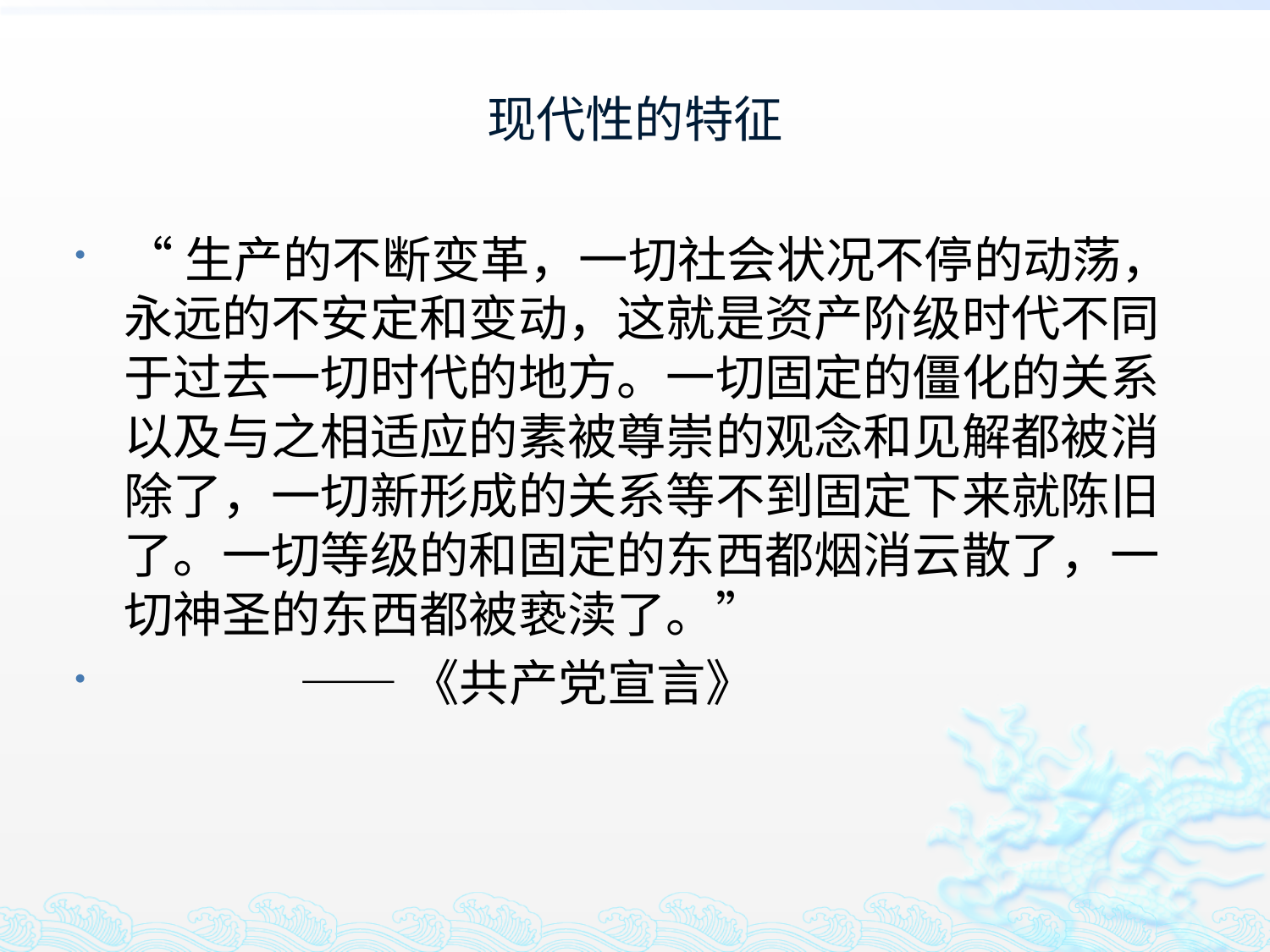

# 现代性的特征
“生产的不断变革，一切社会状况不停的动荡，永远的不安定和变动，这就是资产阶级时代不同于过去一切时代的地方。一切固定的僵化的关系以及与之相适应的素被尊崇的观念和见解都被消除了，一切新形成的关系等不到固定下来就陈旧了。一切等级的和固定的东西都烟消云散了，一切神圣的东西都被亵渎了。”
                ——《共产党宣言》